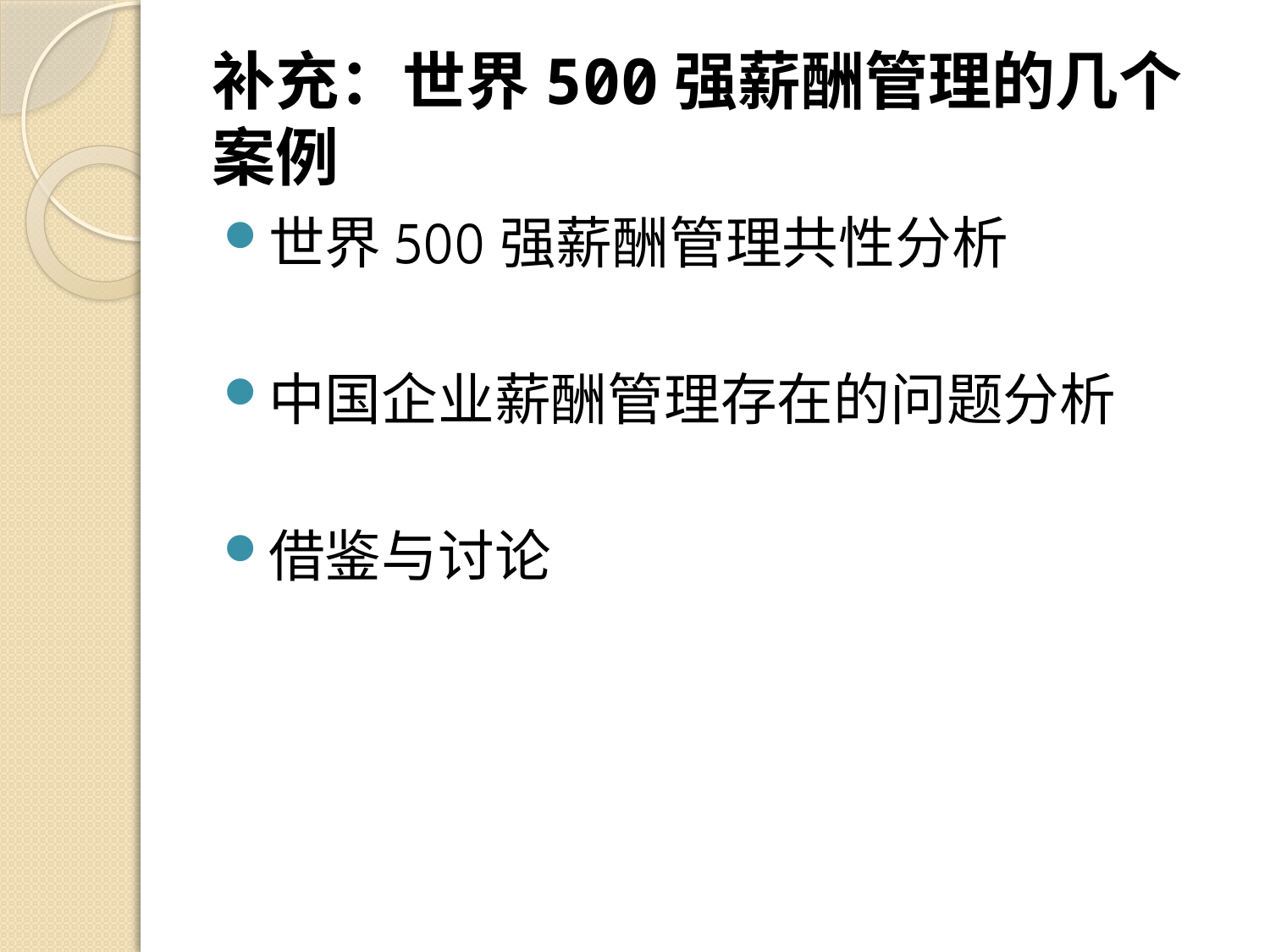

# 补充：世界500强薪酬管理的几个案例
世界500强薪酬管理共性分析

中国企业薪酬管理存在的问题分析

借鉴与讨论

28